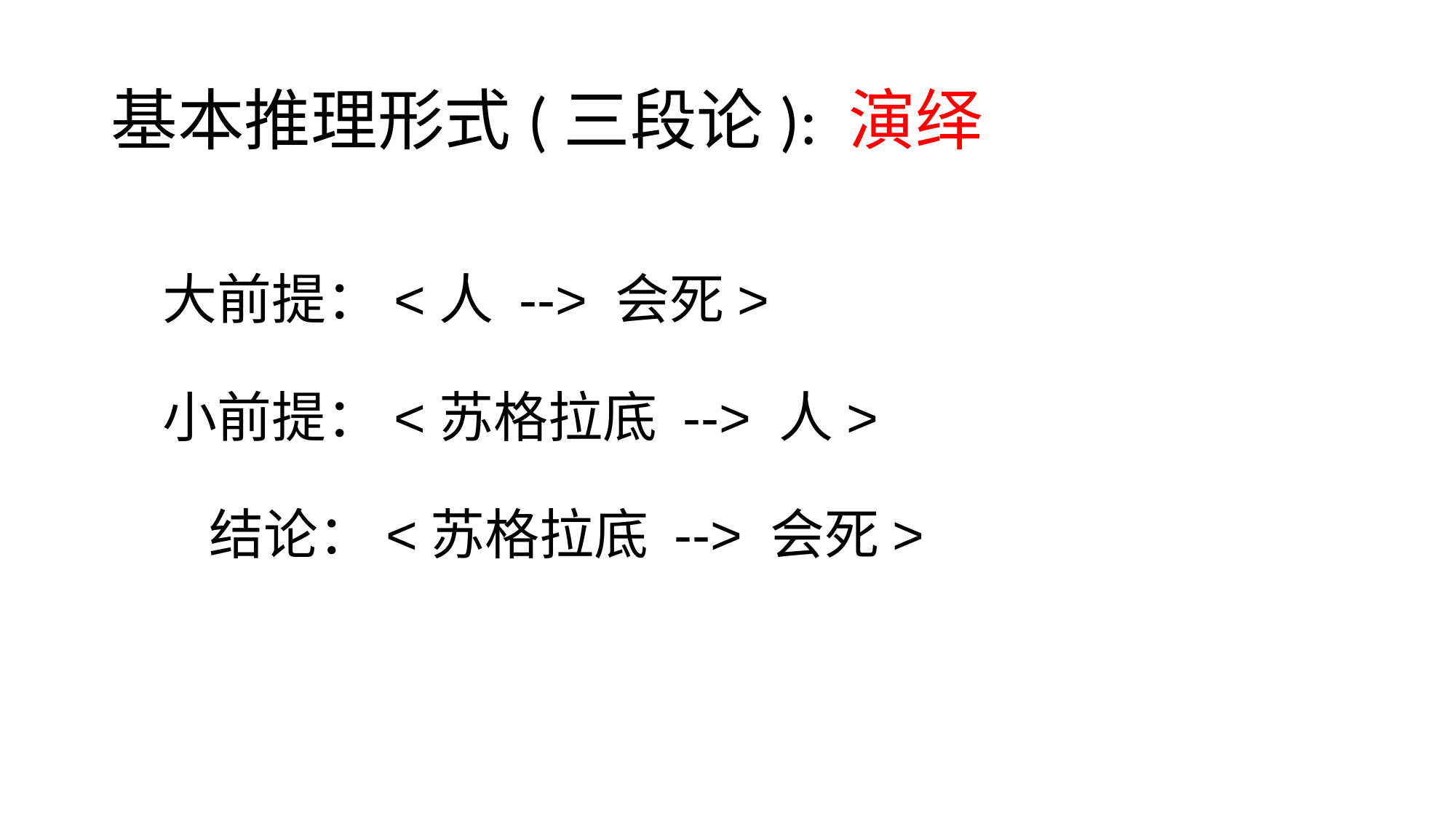

# 基本推理形式(三段论): 演绎
大前提：<人 --> 会死>
小前提：<苏格拉底 --> 人>
  结论：<苏格拉底 --> 会死>